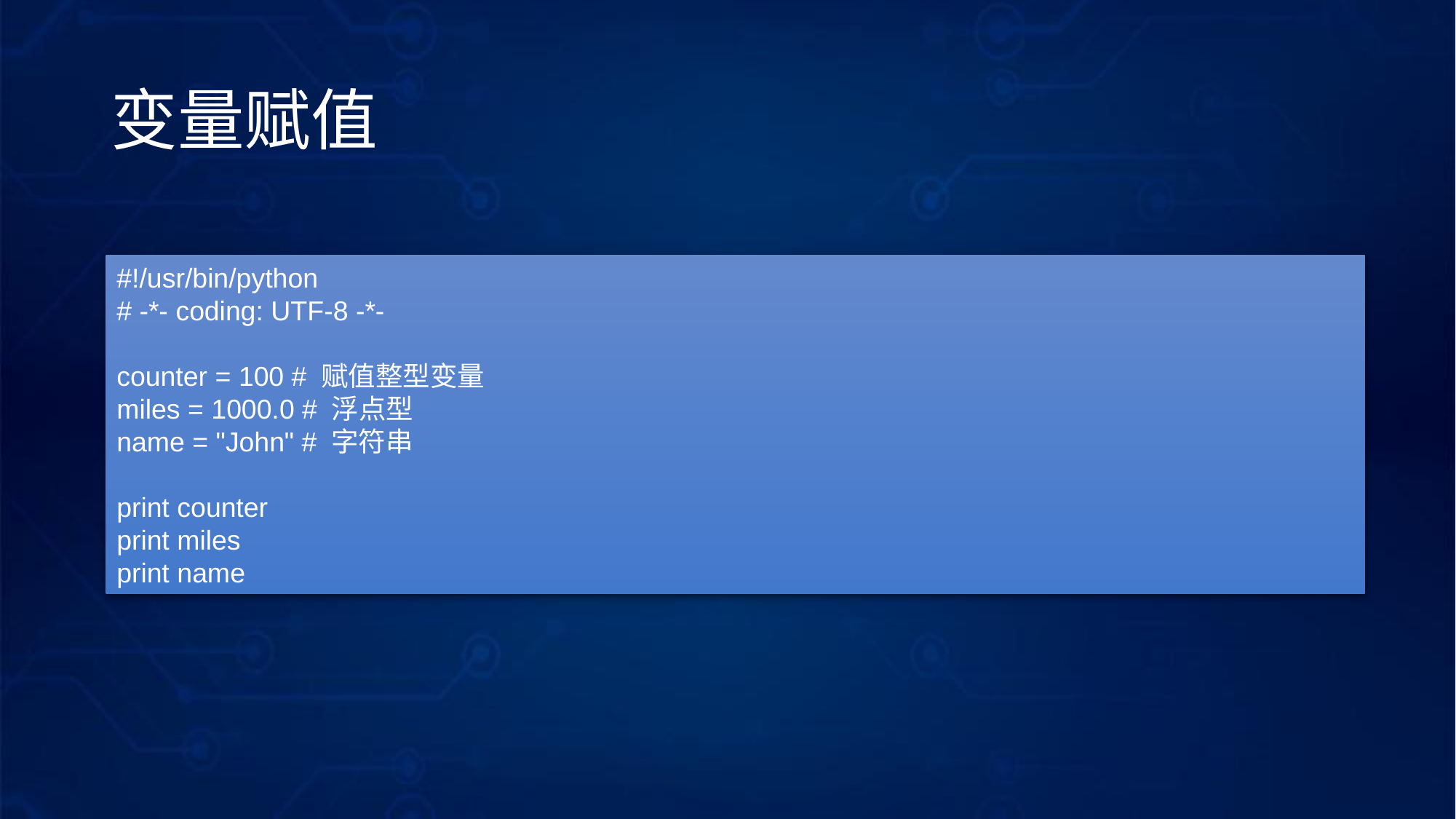

# 变量赋值
#!/usr/bin/python
# -*- coding: UTF-8 -*-

counter = 100 # 赋值整型变量
miles = 1000.0 # 浮点型
name = "John" # 字符串

print counter
print miles
print name